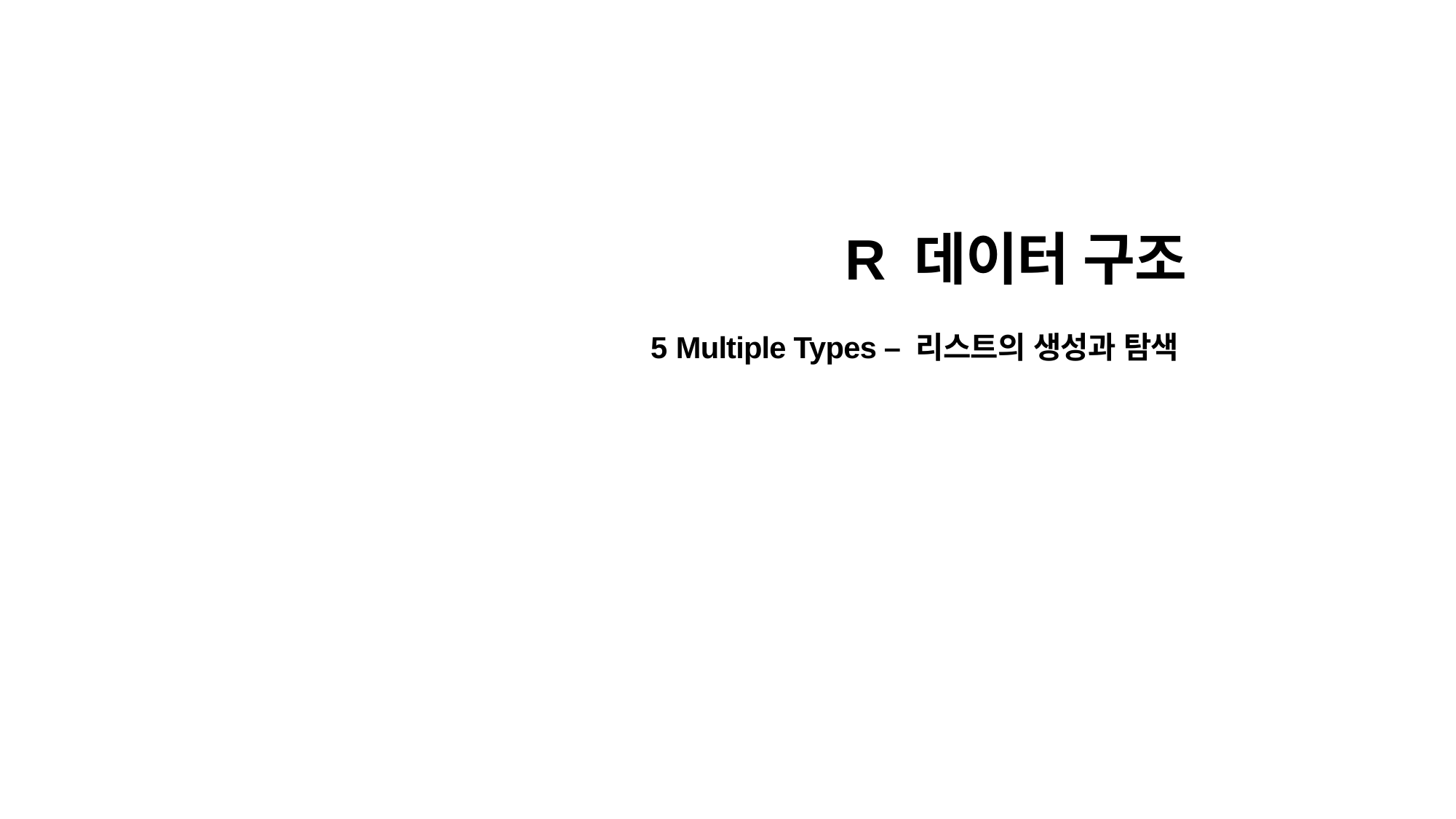

R 데이터 구조

5 Multiple Types – 리스트의 생성과 탐색